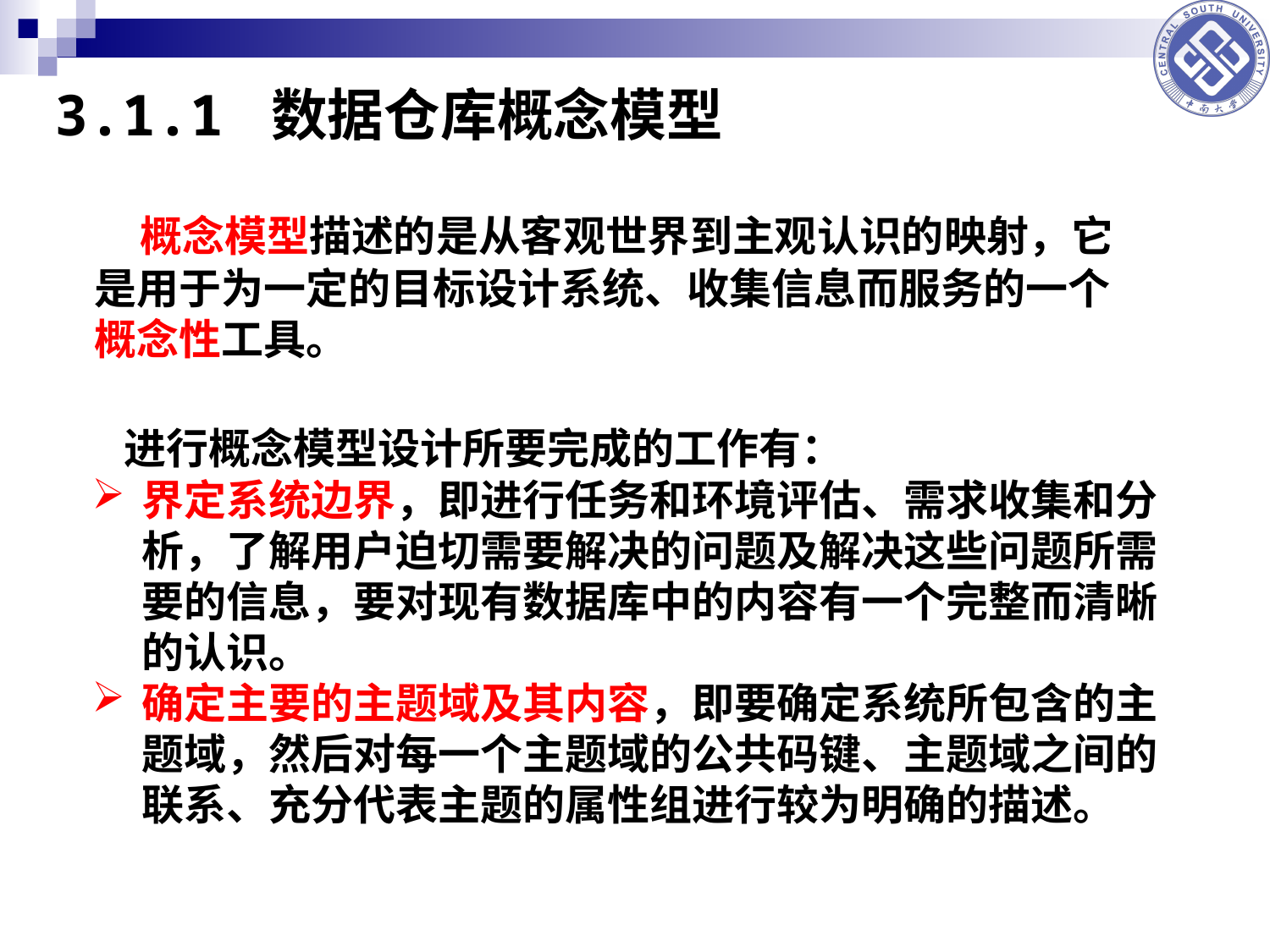

3.1.1 数据仓库概念模型
   概念模型描述的是从客观世界到主观认识的映射，它是用于为一定的目标设计系统、收集信息而服务的一个概念性工具。
  进行概念模型设计所要完成的工作有：
界定系统边界，即进行任务和环境评估、需求收集和分析，了解用户迫切需要解决的问题及解决这些问题所需要的信息，要对现有数据库中的内容有一个完整而清晰的认识。
确定主要的主题域及其内容，即要确定系统所包含的主题域，然后对每一个主题域的公共码键、主题域之间的联系、充分代表主题的属性组进行较为明确的描述。